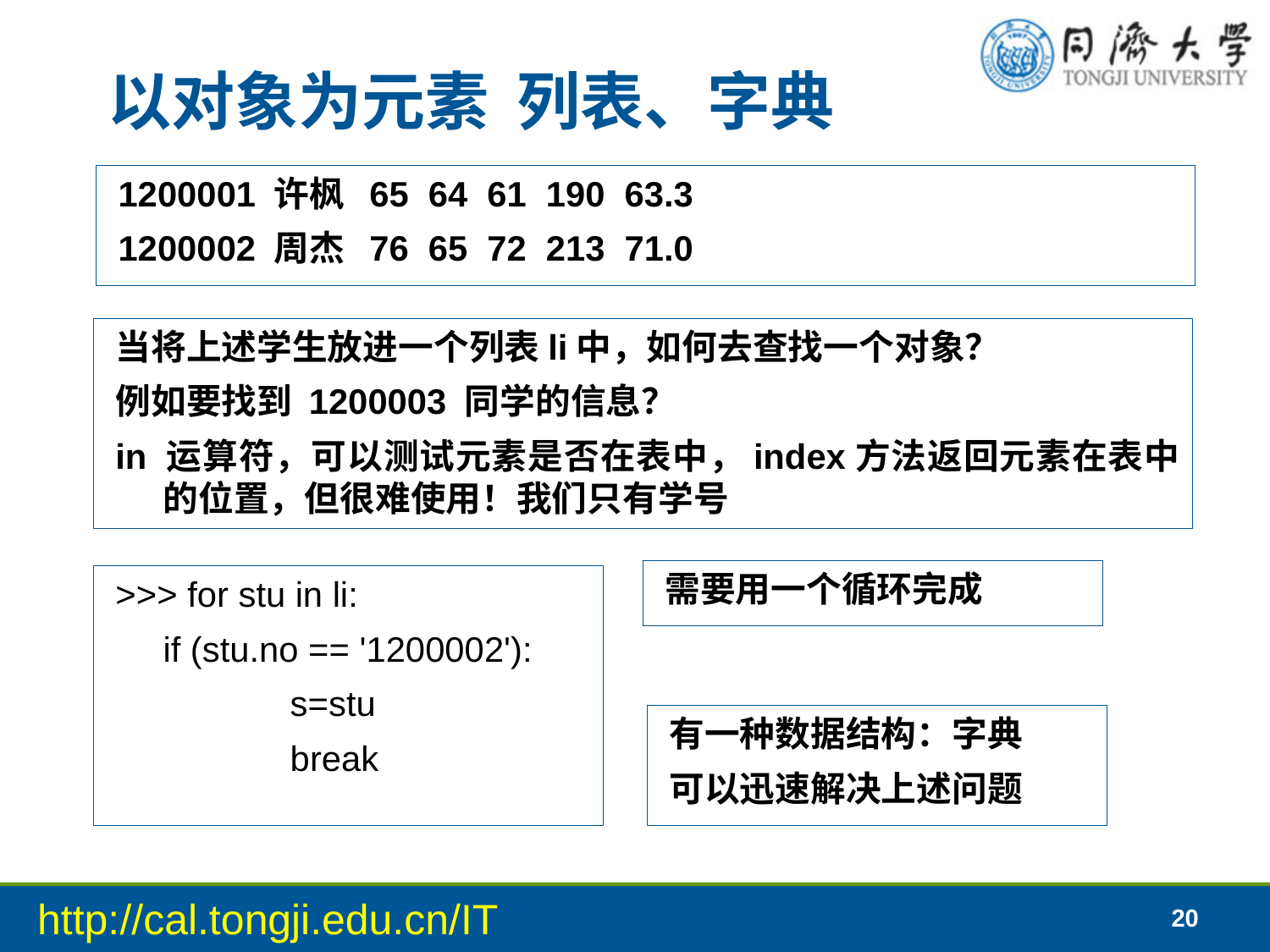

# 以对象为元素  列表、字典
1200001 许枫  65  64  61  190  63.3
1200002 周杰  76  65  72  213  71.0
当将上述学生放进一个列表li中，如何去查找一个对象？
例如要找到 1200003 同学的信息？
in 运算符，可以测试元素是否在表中，index方法返回元素在表中的位置，但很难使用！我们只有学号
需要用一个循环完成
>>> for stu in li:
	if (stu.no == '1200002'):
		s=stu
		break
有一种数据结构：字典
可以迅速解决上述问题